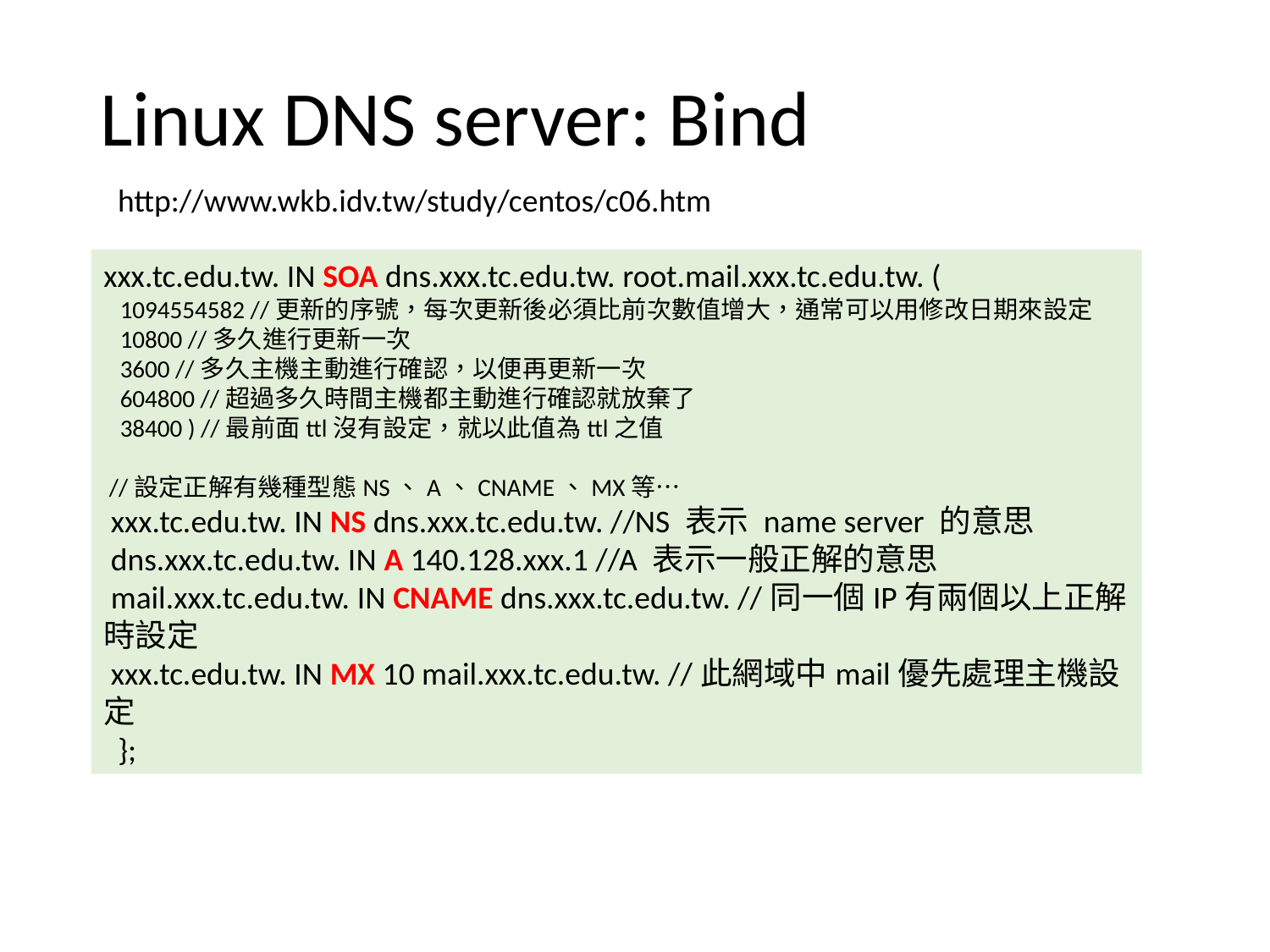

# Linux DNS server: Bind
http://www.wkb.idv.tw/study/centos/c06.htm
xxx.tc.edu.tw. IN SOA dns.xxx.tc.edu.tw. root.mail.xxx.tc.edu.tw. (
   1094554582 //更新的序號，每次更新後必須比前次數值增大，通常可以用修改日期來設定
   10800 //多久進行更新一次
   3600 //多久主機主動進行確認，以便再更新一次
   604800 //超過多久時間主機都主動進行確認就放棄了
   38400 ) //最前面ttl沒有設定，就以此值為ttl之值

 //設定正解有幾種型態NS、A、CNAME、MX等…
 xxx.tc.edu.tw. IN NS dns.xxx.tc.edu.tw. //NS 表示 name server 的意思
 dns.xxx.tc.edu.tw. IN A 140.128.xxx.1 //A 表示一般正解的意思
 mail.xxx.tc.edu.tw. IN CNAME dns.xxx.tc.edu.tw. //同一個IP有兩個以上正解時設定
 xxx.tc.edu.tw. IN MX 10 mail.xxx.tc.edu.tw. //此網域中mail優先處理主機設定
  };